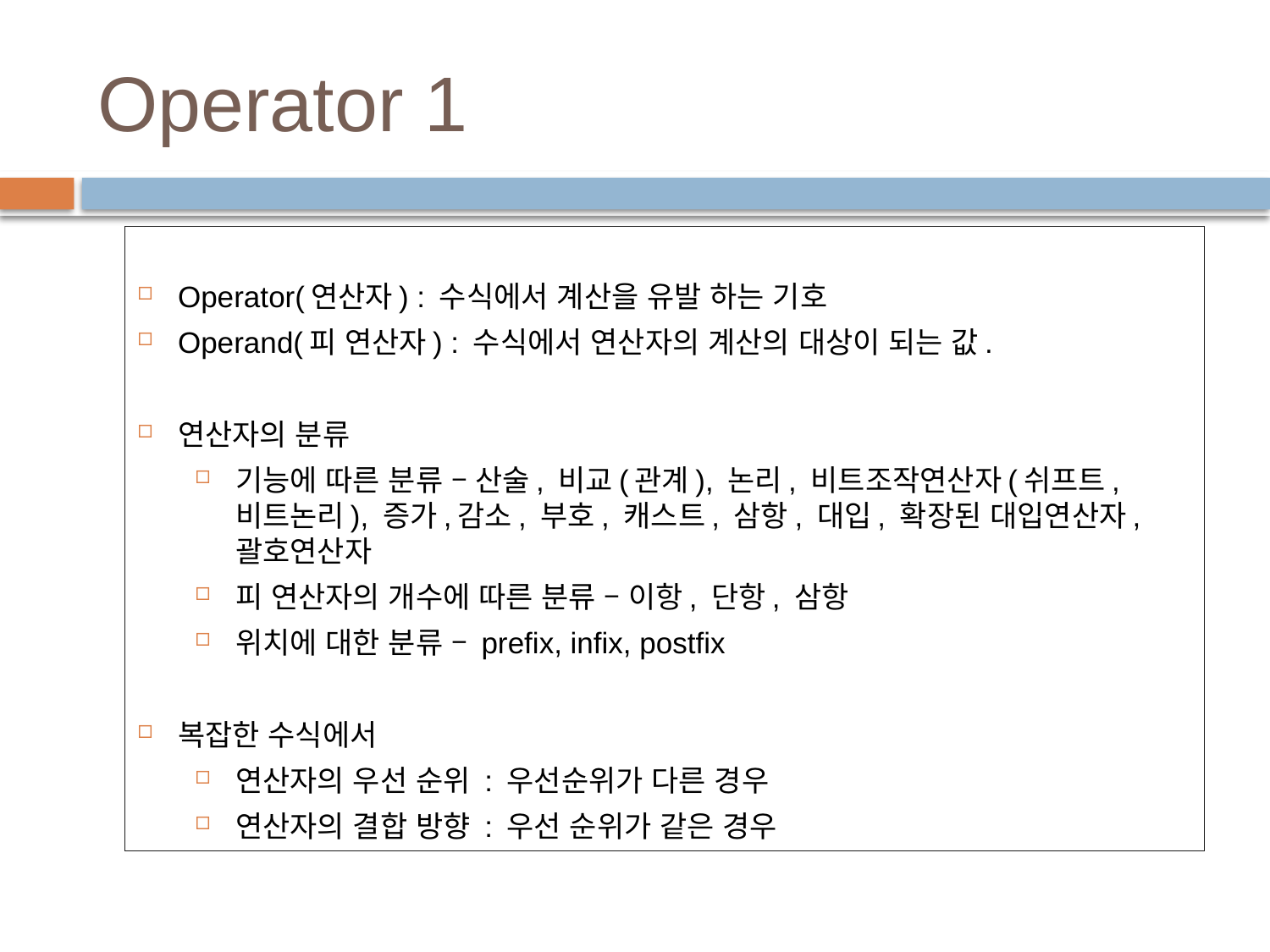

# Operator 1

Operator(연산자) : 수식에서 계산을 유발 하는 기호
Operand(피 연산자) : 수식에서 연산자의 계산의 대상이 되는 값.

연산자의 분류
기능에 따른 분류 – 산술, 비교(관계), 논리, 비트조작연산자(쉬프트, 비트논리), 증가,감소, 부호, 캐스트, 삼항, 대입, 확장된 대입연산자, 괄호연산자
피 연산자의 개수에 따른 분류 – 이항, 단항, 삼항
위치에 대한 분류 – prefix, infix, postfix

복잡한 수식에서
연산자의 우선 순위 : 우선순위가 다른 경우
연산자의 결합 방향 : 우선 순위가 같은 경우